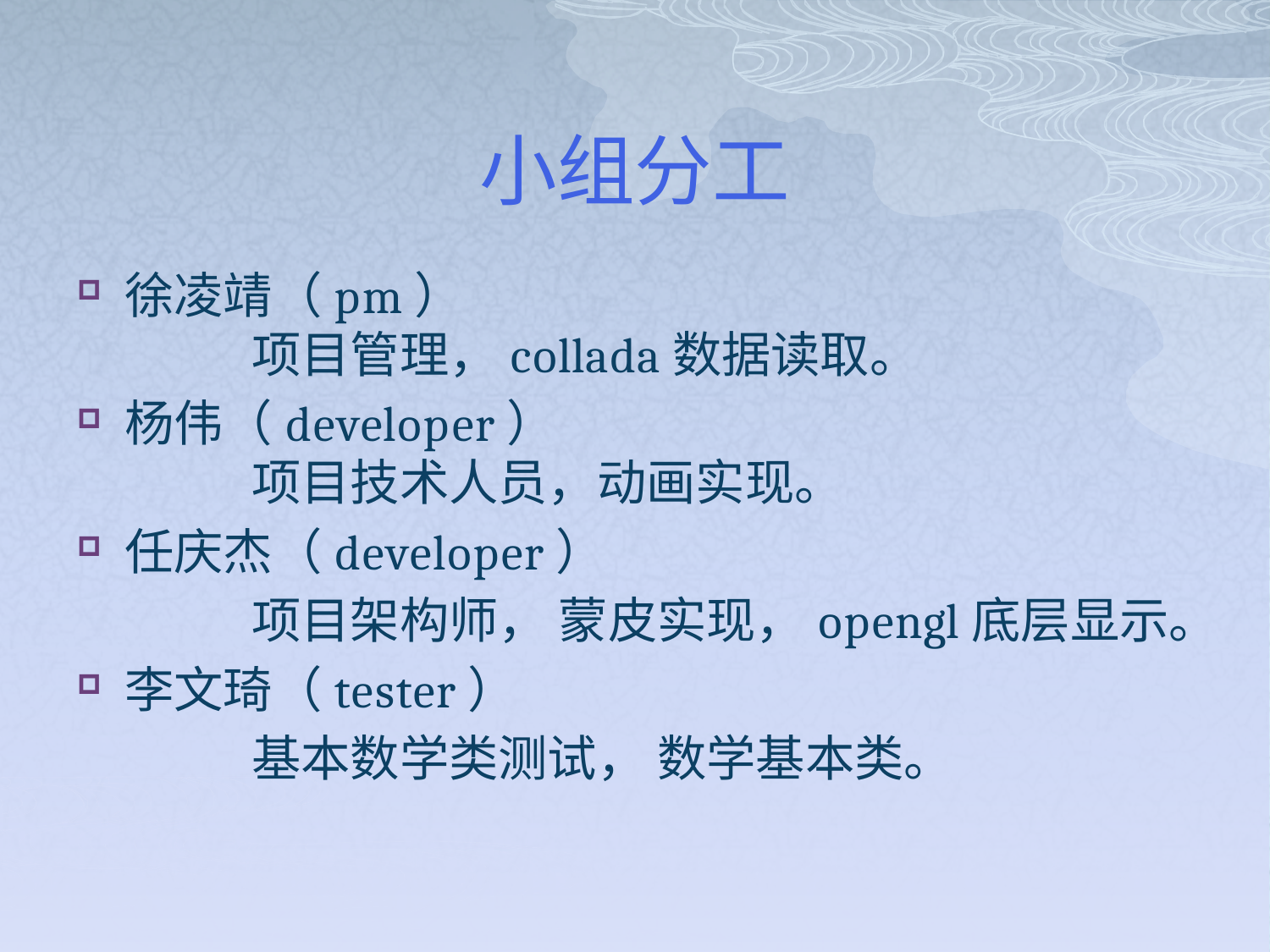

# 小组分工
徐凌靖（pm）         						项目管理，collada数据读取。
杨伟（developer）						项目技术人员，动画实现。
任庆杰（developer）
		项目架构师， 蒙皮实现，opengl底层显示。
李文琦（tester）
		基本数学类测试， 数学基本类。